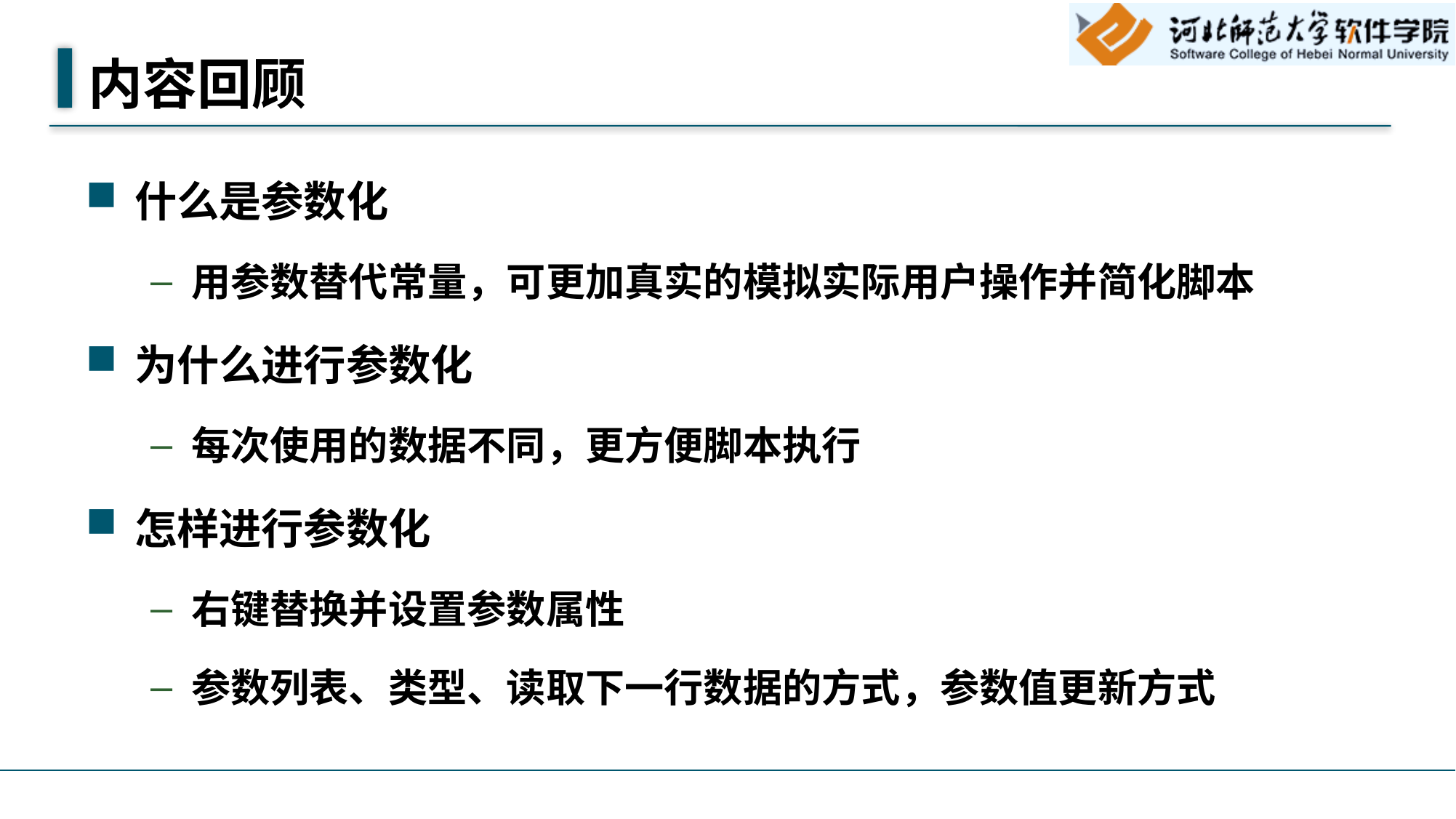

# 内容回顾
什么是参数化
用参数替代常量，可更加真实的模拟实际用户操作并简化脚本
为什么进行参数化
每次使用的数据不同，更方便脚本执行
怎样进行参数化
右键替换并设置参数属性
参数列表、类型、读取下一行数据的方式，参数值更新方式